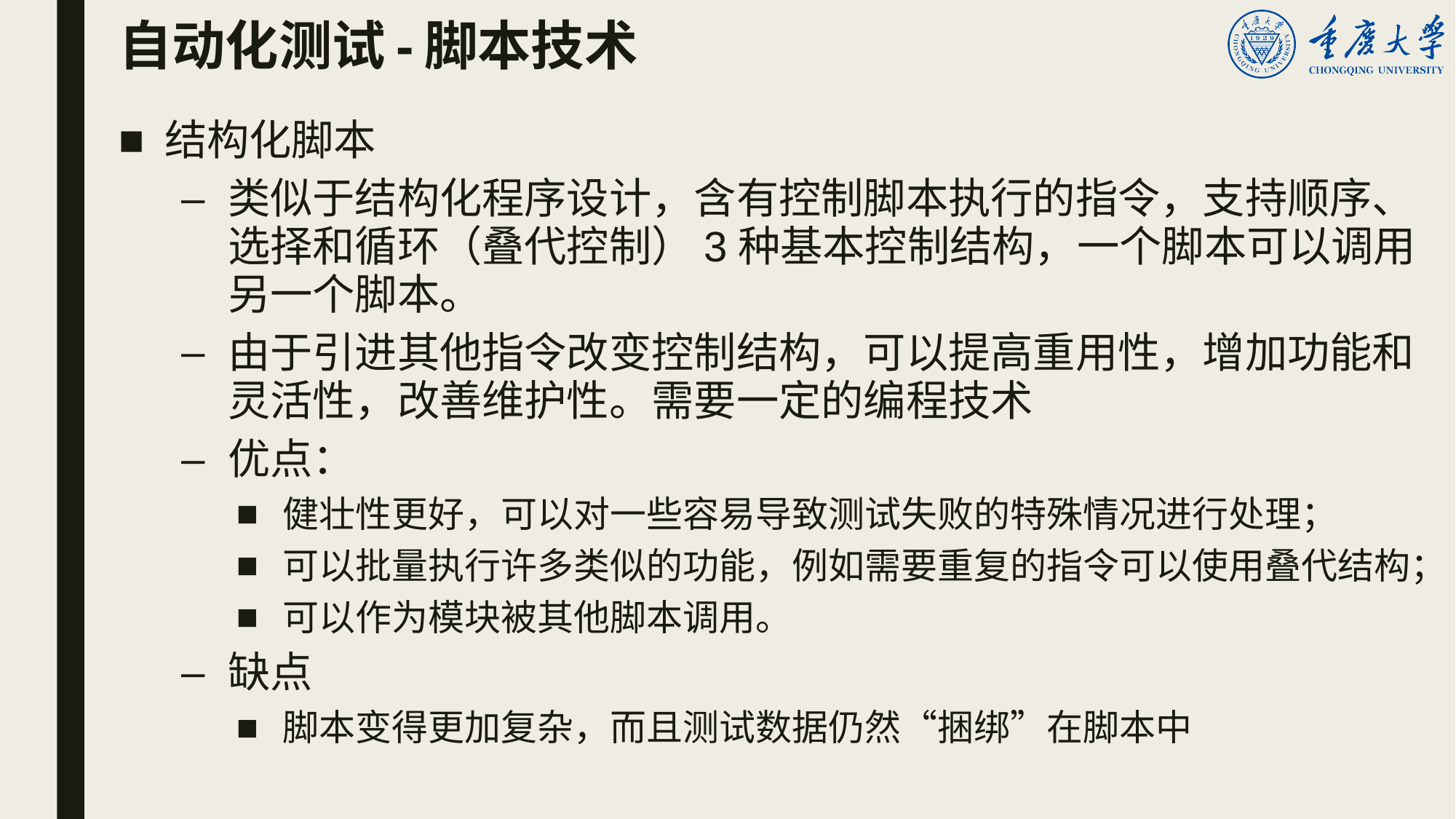

# 自动化测试-脚本技术
结构化脚本
类似于结构化程序设计，含有控制脚本执行的指令，支持顺序、选择和循环（叠代控制）3种基本控制结构，一个脚本可以调用另一个脚本。
由于引进其他指令改变控制结构，可以提高重用性，增加功能和灵活性，改善维护性。需要一定的编程技术
优点：
健壮性更好，可以对一些容易导致测试失败的特殊情况进行处理；
可以批量执行许多类似的功能，例如需要重复的指令可以使用叠代结构；
可以作为模块被其他脚本调用。
缺点
脚本变得更加复杂，而且测试数据仍然“捆绑”在脚本中